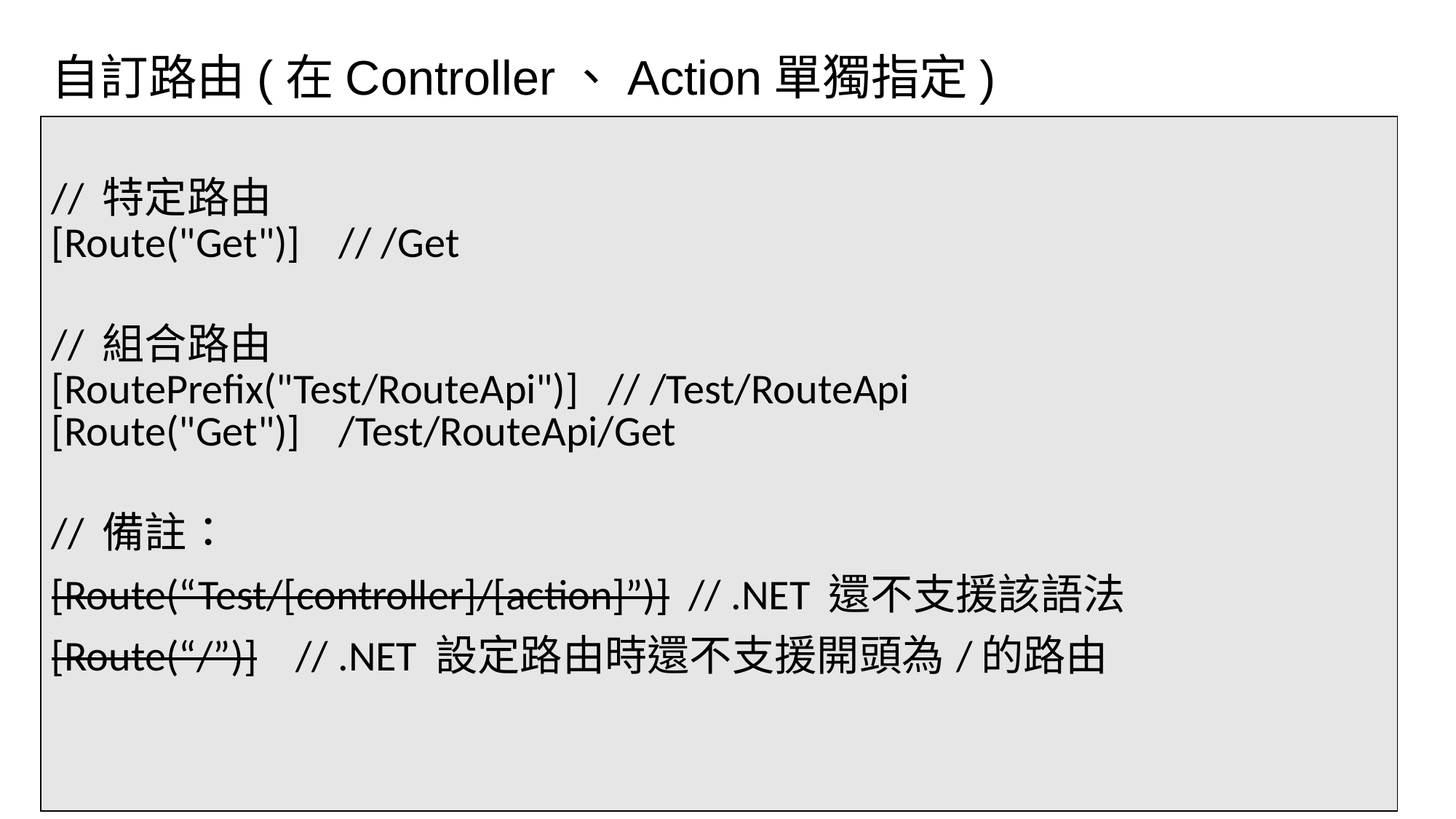

# 自訂路由(在Controller、Action單獨指定)
| // 特定路由 [Route("Get")] // /Get // 組合路由 [RoutePrefix("Test/RouteApi")] // /Test/RouteApi [Route("Get")] /Test/RouteApi/Get // 備註： [Route(“Test/[controller]/[action]”)] // .NET 還不支援該語法 [Route(“/”)] // .NET 設定路由時還不支援開頭為/的路由 |
| --- |